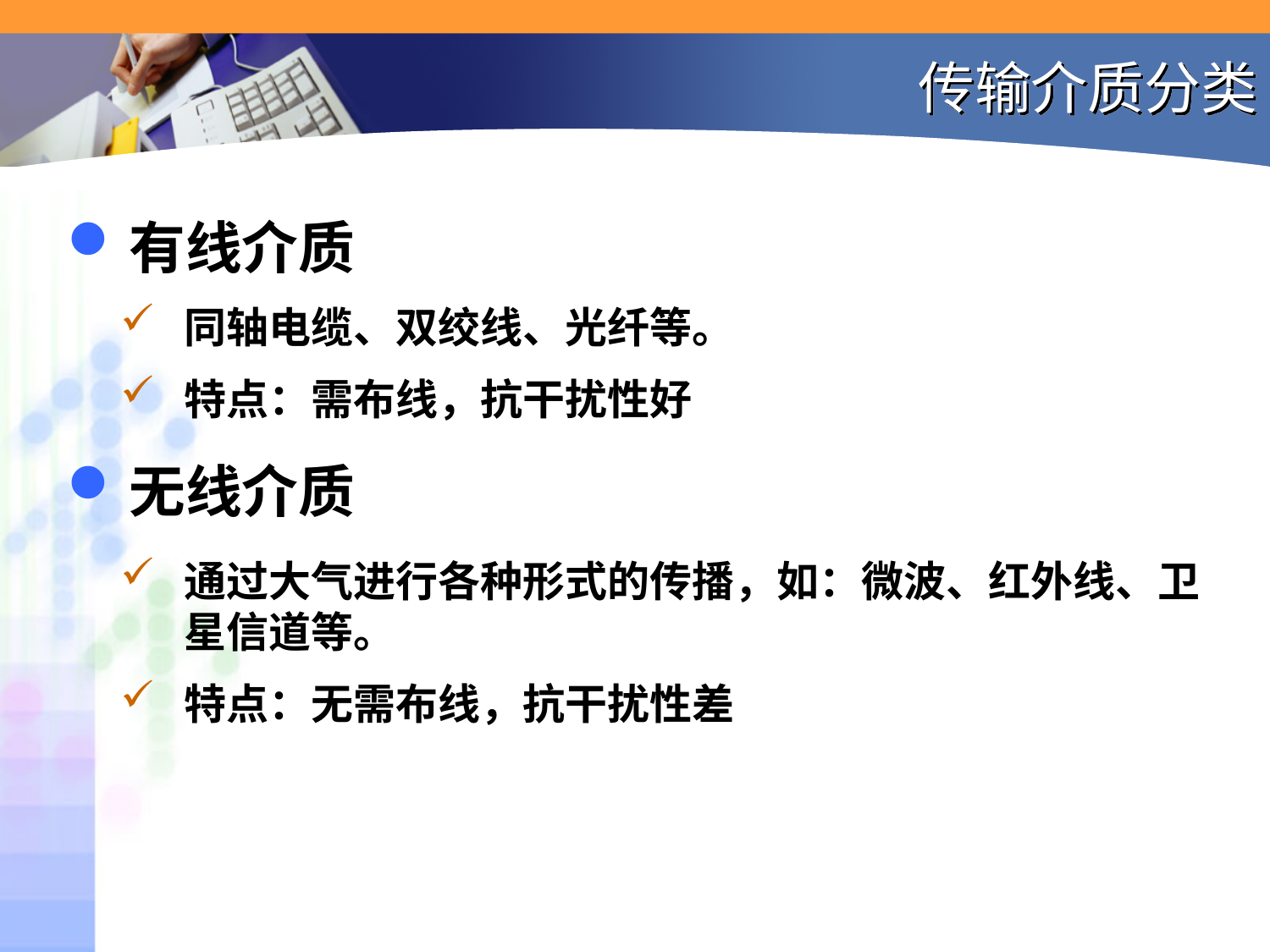

# 传输介质分类
有线介质
同轴电缆、双绞线、光纤等。
特点：需布线，抗干扰性好
无线介质
通过大气进行各种形式的传播，如：微波、红外线、卫星信道等。
特点：无需布线，抗干扰性差